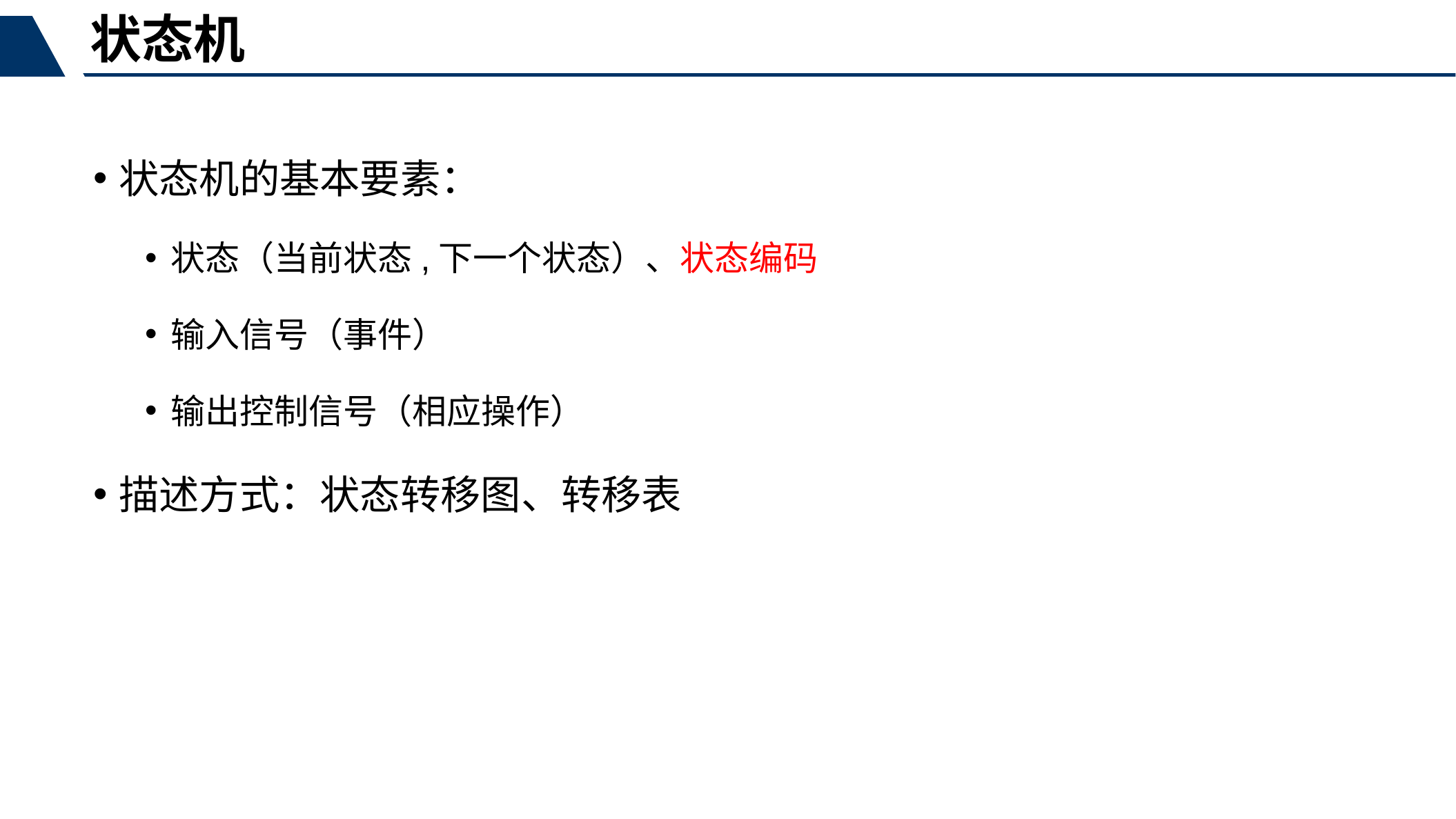

状态机

状态机的基本要素：
状态（当前状态,下一个状态）、状态编码
输入信号（事件）
输出控制信号（相应操作）
描述方式：状态转移图、转移表